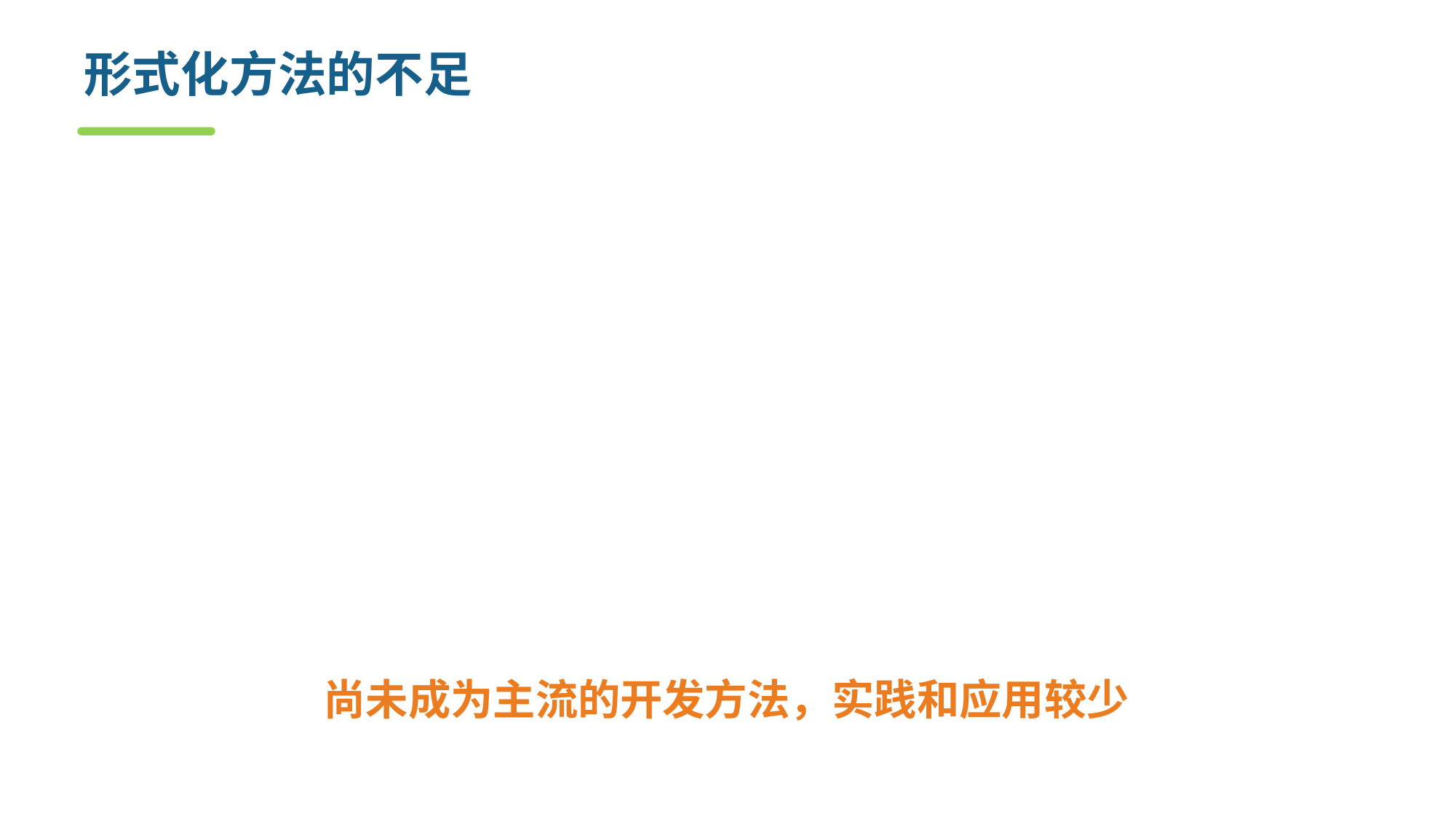

# 形式化方法的不足
形式化规约主要关注于功能和数据，而问题的时序、控制和行为等方面却更难于表示。此外，有些问题元素(如，人机界面)最好用图形技术来刻划。
使用形式化方法来建立规约比其他方法更难于学习，并且对某些软件实践者来说它代表了一种重要的“文化冲击”。
难以支持大的复杂系统。
尚未成为主流的开发方法，实践和应用较少
34